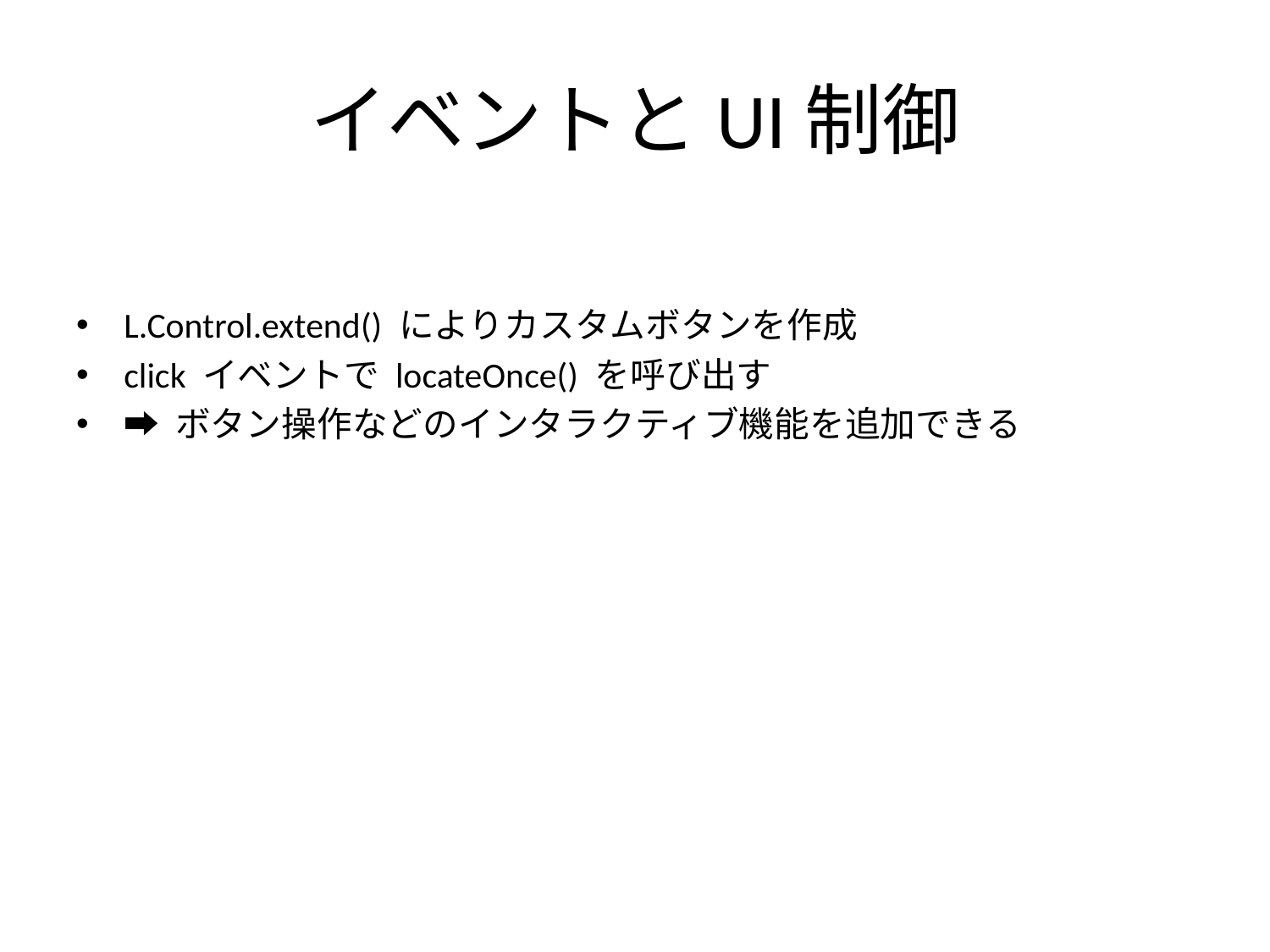

# イベントとUI制御

L.Control.extend() によりカスタムボタンを作成
click イベントで locateOnce() を呼び出す
➡ ボタン操作などのインタラクティブ機能を追加できる